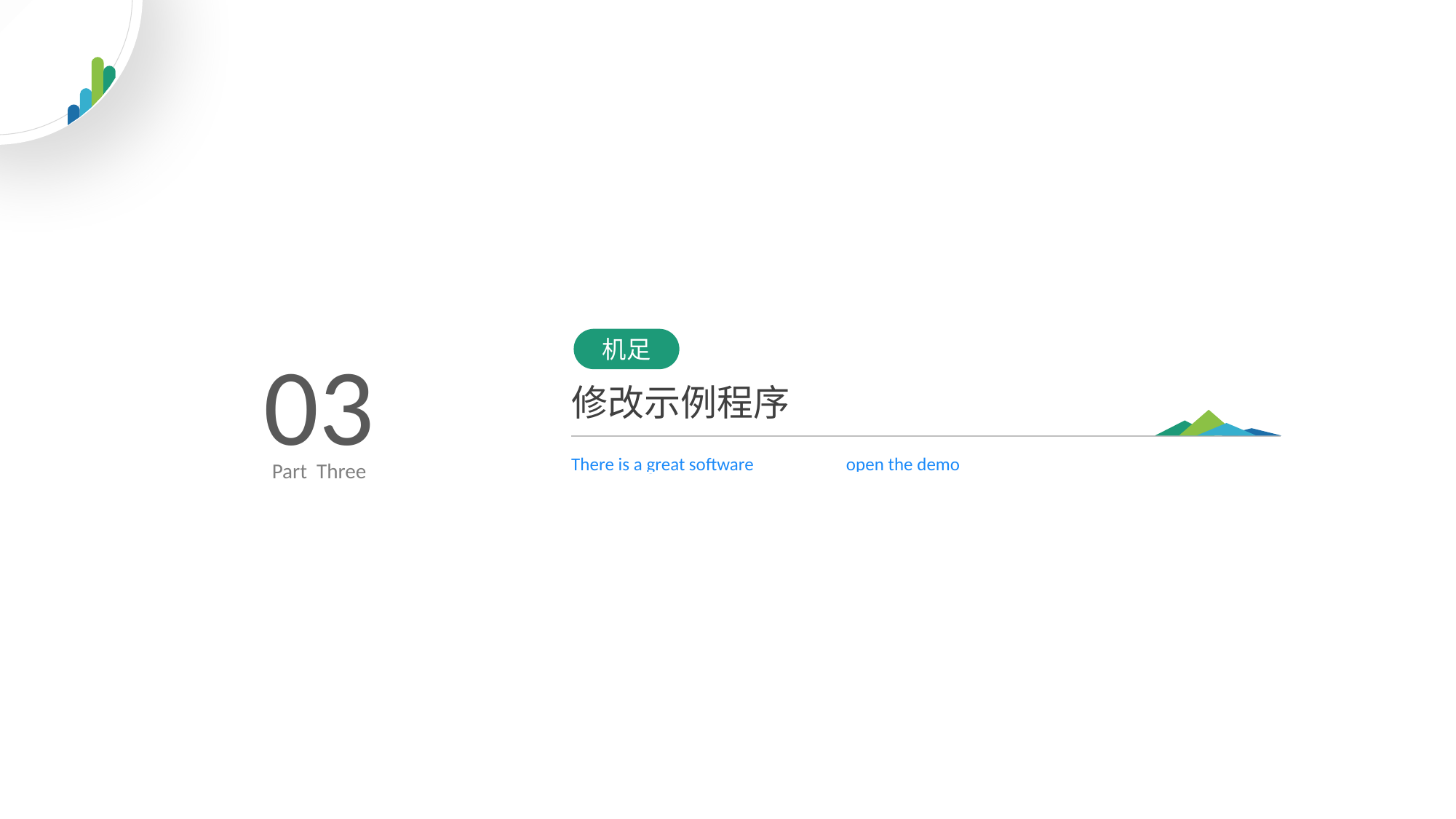

机足

03
修改示例程序

There is a great software                      open the demo
Part  Three